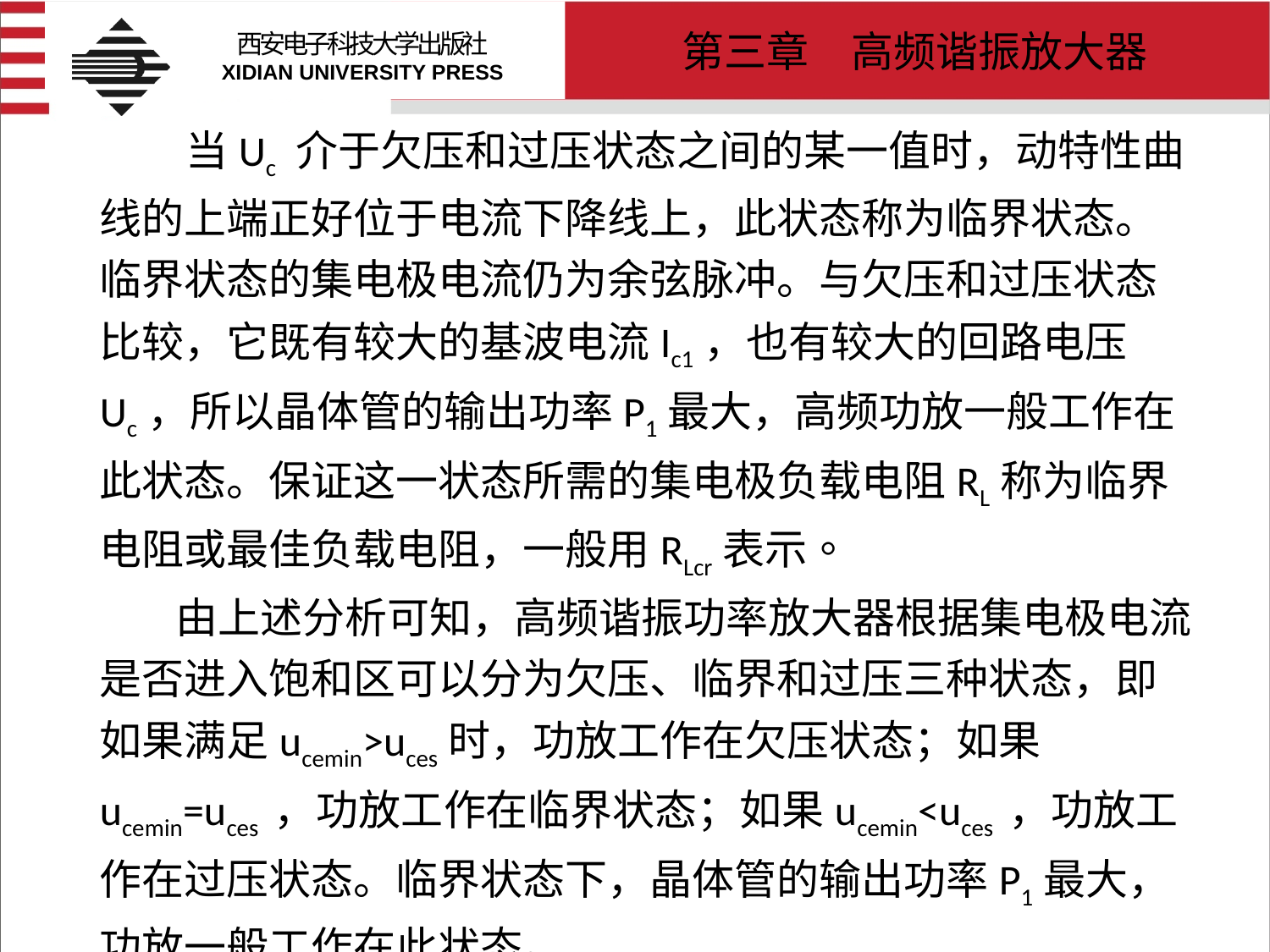

# 当Uc 介于欠压和过压状态之间的某一值时，动特性曲线的上端正好位于电流下降线上，此状态称为临界状态。临界状态的集电极电流仍为余弦脉冲。与欠压和过压状态比较，它既有较大的基波电流Ic1，也有较大的回路电压Uc，所以晶体管的输出功率P1最大，高频功放一般工作在此状态。保证这一状态所需的集电极负载电阻RL称为临界电阻或最佳负载电阻，一般用RLcr表示。 由上述分析可知，高频谐振功率放大器根据集电极电流是否进入饱和区可以分为欠压、临界和过压三种状态，即如果满足ucemin>uces时，功放工作在欠压状态；如果 ucemin=uces ，功放工作在临界状态；如果ucemin<uces ，功放工作在过压状态。临界状态下，晶体管的输出功率P1最大，功放一般工作在此状态。